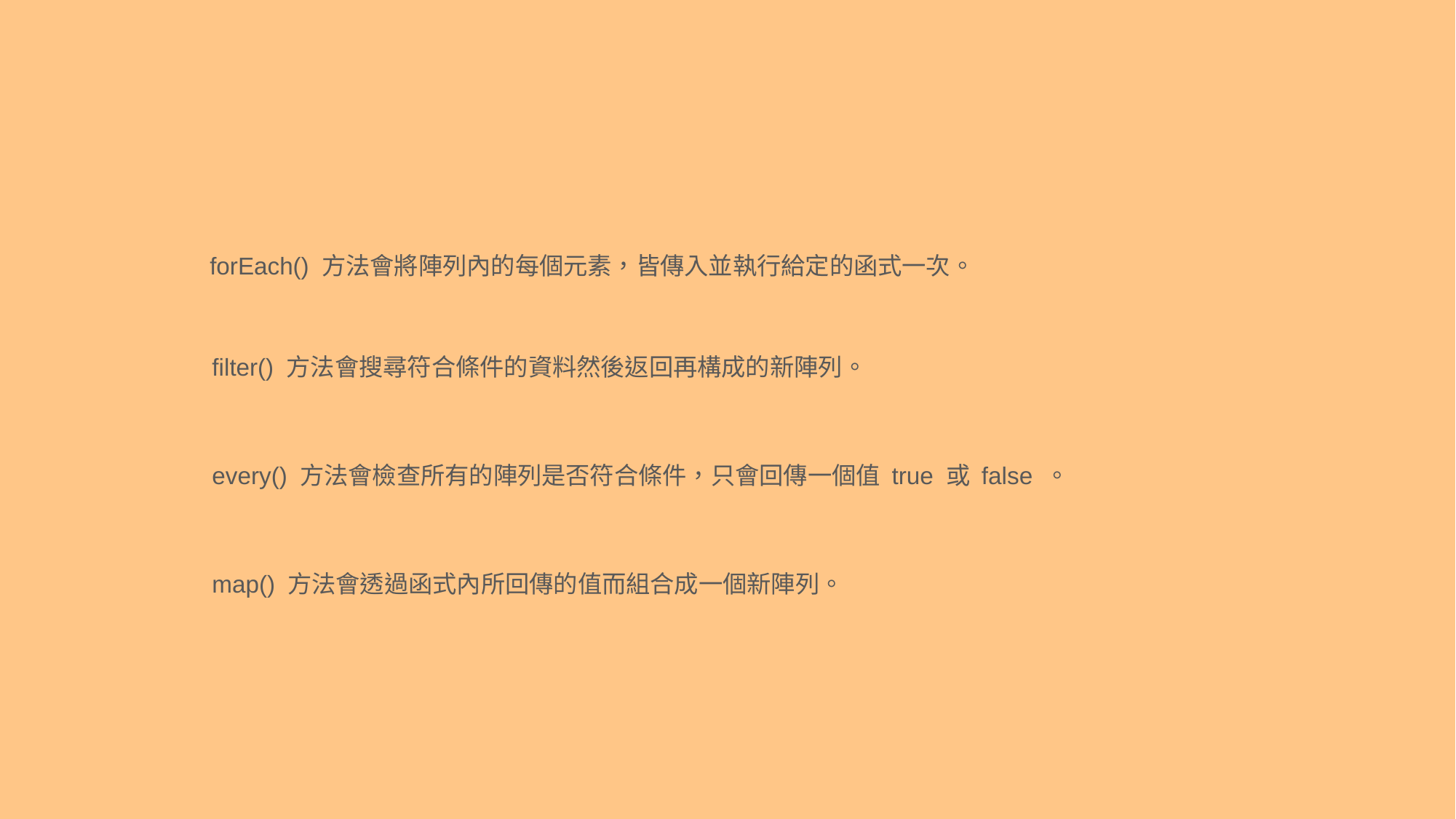

forEach() 方法會將陣列內的每個元素，皆傳入並執行給定的函式一次。
filter() 方法會搜尋符合條件的資料然後返回再構成的新陣列。
every() 方法會檢查所有的陣列是否符合條件，只會回傳一個值 true 或 false 。
map() 方法會透過函式內所回傳的值而組合成一個新陣列。